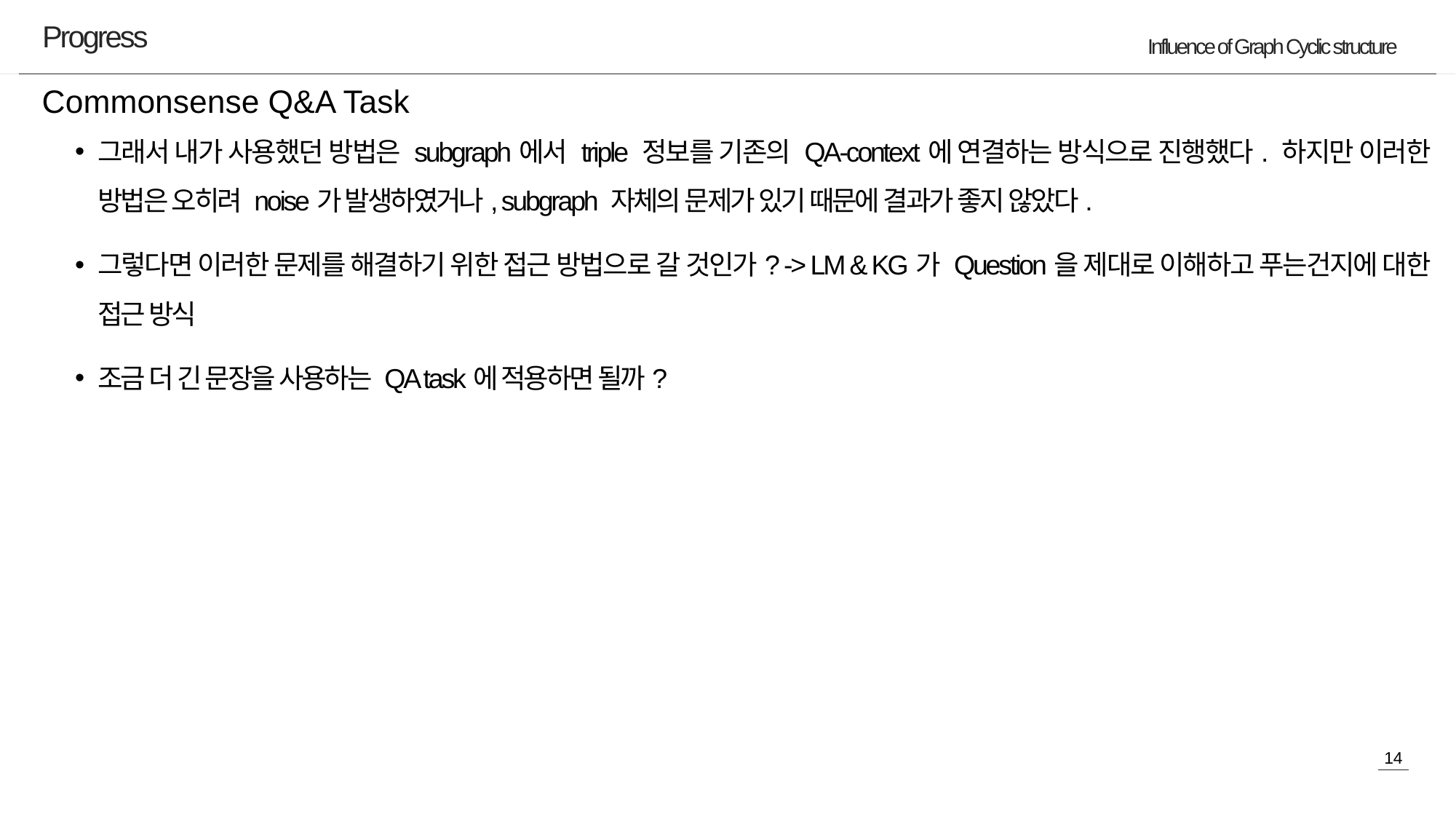

Progress
Commonsense Q&A Task
그래서 내가 사용했던 방법은 subgraph에서 triple 정보를 기존의 QA-context에 연결하는 방식으로 진행했다. 하지만 이러한 방법은 오히려 noise가 발생하였거나, subgraph 자체의 문제가 있기 때문에 결과가 좋지 않았다.
그렇다면 이러한 문제를 해결하기 위한 접근 방법으로 갈 것인가? -> LM & KG가 Question을 제대로 이해하고 푸는건지에 대한 접근 방식
조금 더 긴 문장을 사용하는 QA task에 적용하면 될까?